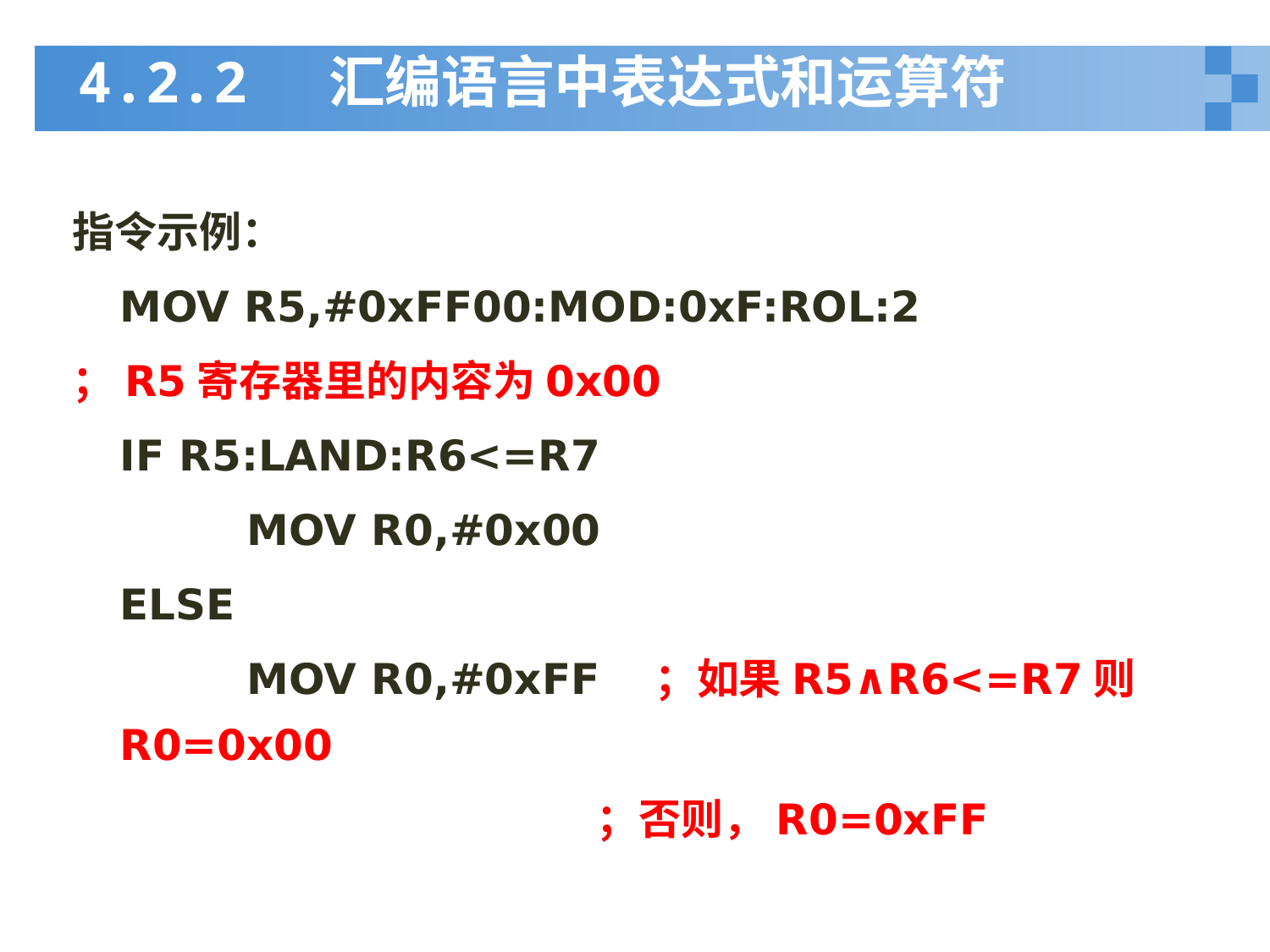

# 4.2.2  汇编语言中表达式和运算符
指令示例：
	MOV R5,#0xFF00:MOD:0xF:ROL:2
；R5寄存器里的内容为0x00
	IF R5:LAND:R6<=R7
		MOV R0,#0x00
	ELSE
		MOV R0,#0xFF   ；如果R5∧R6<=R7则R0=0x00
				         ；否则，R0=0xFF